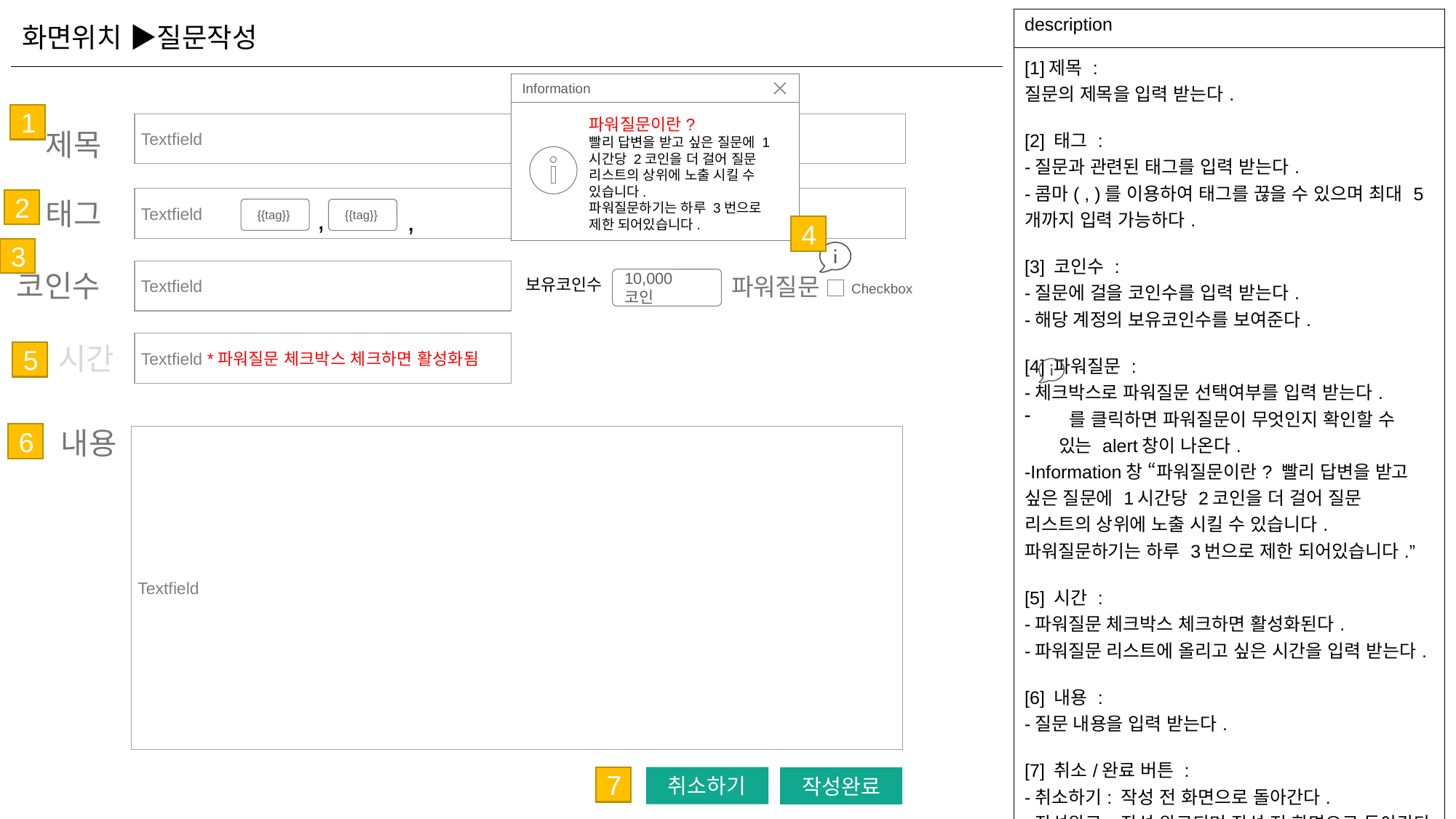

| description |
| --- |
| [1]제목 : 질문의 제목을 입력 받는다. [2] 태그 : -질문과 관련된 태그를 입력 받는다. -콤마( , )를 이용하여 태그를 끊을 수 있으며 최대 5개까지 입력 가능하다. [3] 코인수 : -질문에 걸을 코인수를 입력 받는다. -해당 계정의 보유코인수를 보여준다. [4] 파워질문 : -체크박스로 파워질문 선택여부를 입력 받는다. 를 클릭하면 파워질문이 무엇인지 확인할 수 있는 alert창이 나온다. -Information창 “파워질문이란? 빨리 답변을 받고 싶은 질문에 1시간당 2코인을 더 걸어 질문 리스트의 상위에 노출 시킬 수 있습니다. 파워질문하기는 하루 3번으로 제한 되어있습니다.” [5] 시간 : -파워질문 체크박스 체크하면 활성화된다. -파워질문 리스트에 올리고 싶은 시간을 입력 받는다. [6] 내용 : -질문 내용을 입력 받는다. [7] 취소/완료 버튼 : -취소하기: 작성 전 화면으로 돌아간다. -작성완료: 작성 완료되며 작성 전 화면으로 돌아간다. |
화면위치 ▶질문작성
Information

파워질문이란?
빨리 답변을 받고 싶은 질문에 1시간당 2코인을 더 걸어 질문 리스트의 상위에 노출 시킬 수 있습니다.
파워질문하기는 하루 3번으로 제한 되어있습니다.

1
Textfield
제목
Textfield
2
태그
{{tag}}
{{tag}}
,
,
4
3

Textfield
코인수
10,000 코인
파워질문
보유코인수
Checkbox

Textfield *파워질문 체크박스 체크하면 활성화됨
시간
5

6
내용
Textfield
7
취소하기
작성완료